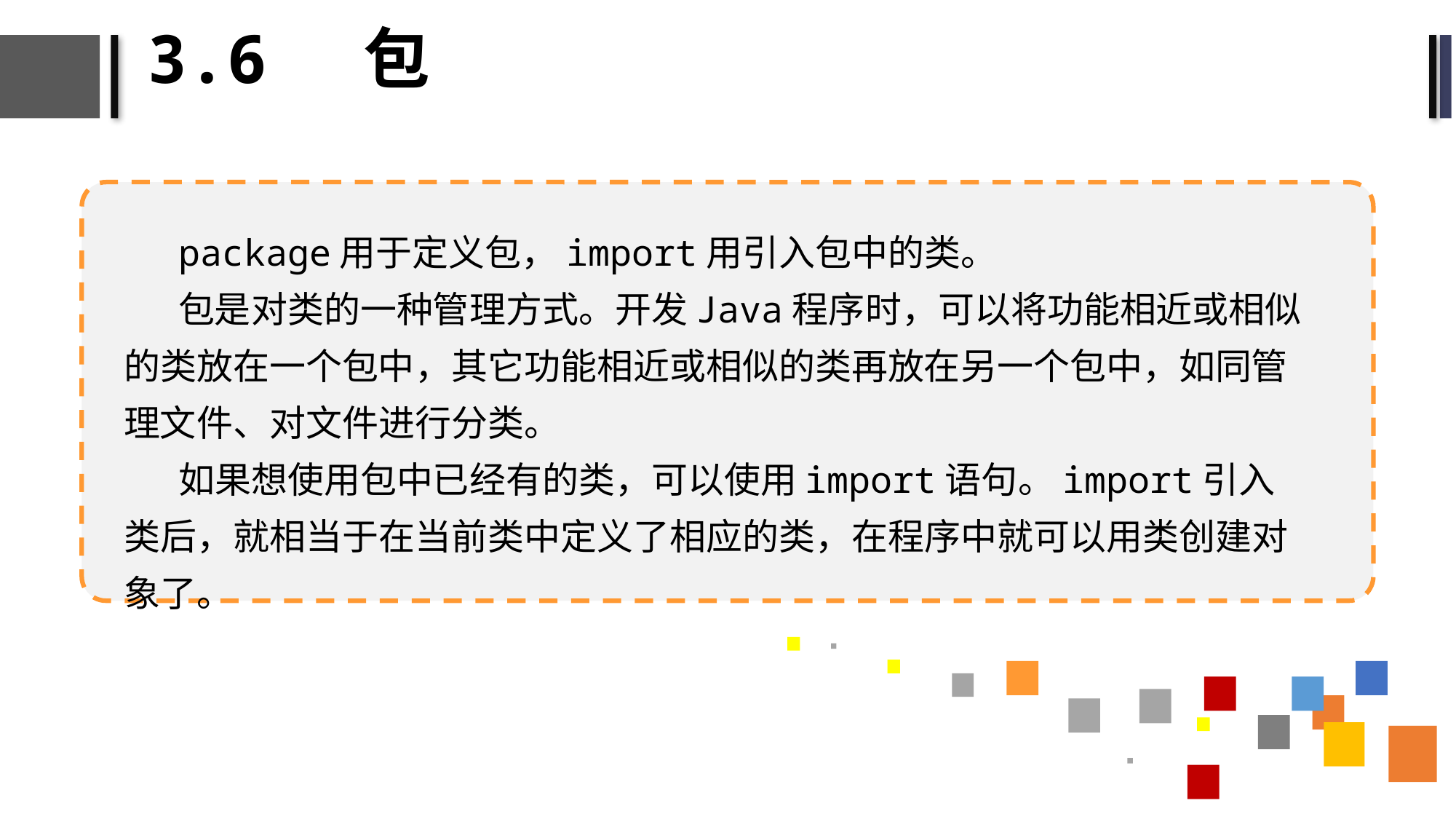

# 3.6  包

package用于定义包，import用引入包中的类。
包是对类的一种管理方式。开发Java程序时，可以将功能相近或相似的类放在一个包中，其它功能相近或相似的类再放在另一个包中，如同管理文件、对文件进行分类。
如果想使用包中已经有的类，可以使用import语句。import引入类后，就相当于在当前类中定义了相应的类，在程序中就可以用类创建对象了。